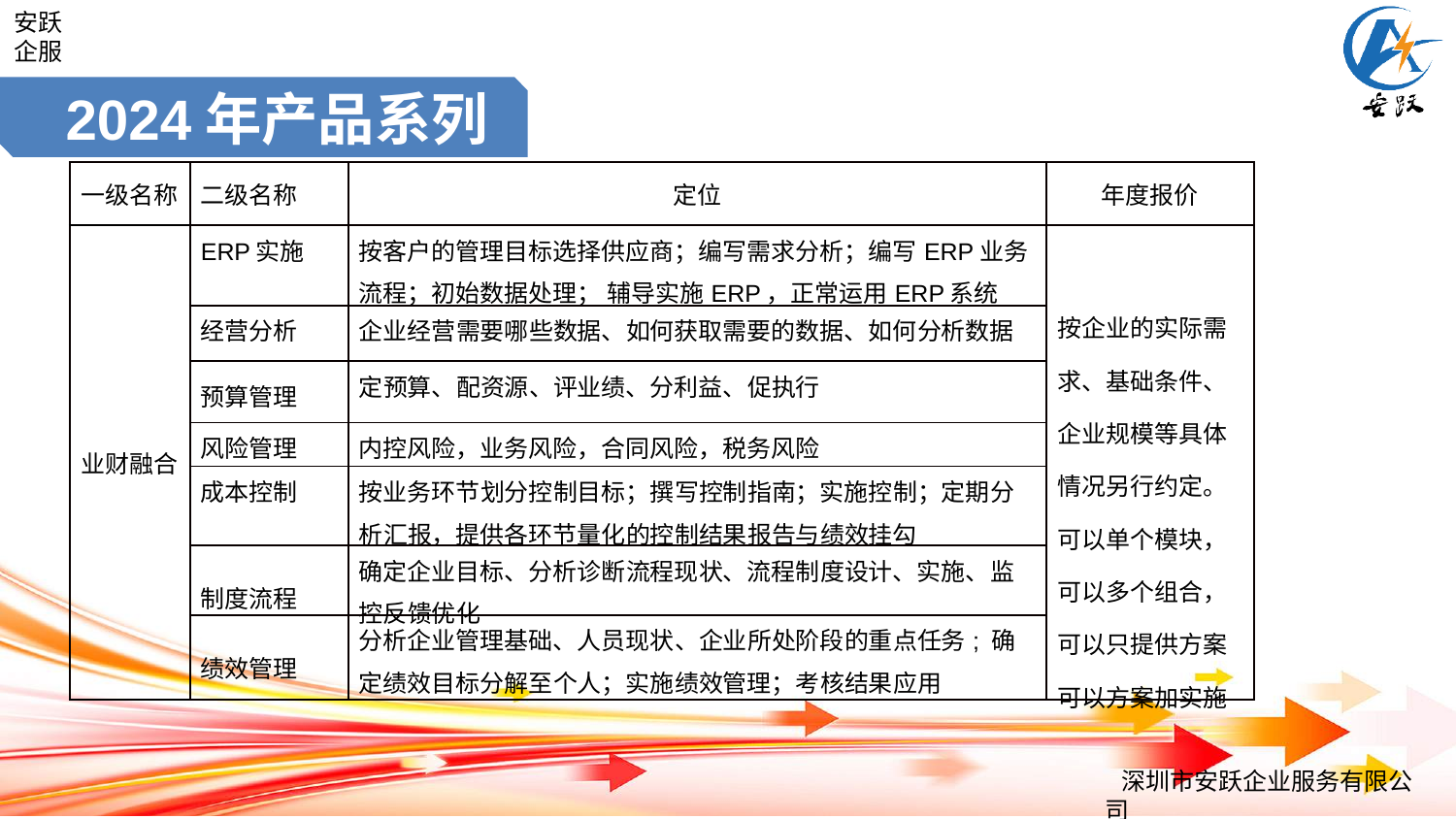

# 2024年产品系列

| 一级名称 | 二级名称 | 定位 | 年度报价 |
| --- | --- | --- | --- |
| 业财融合 | ERP实施 | 按客户的管理目标选择供应商；编写需求分析；编写ERP业务流程；初始数据处理； 辅导实施ERP，正常运用ERP系统 | 按企业的实际需求、基础条件、企业规模等具体情况另行约定。可以单个模块，可以多个组合，可以只提供方案可以方案加实施 |
|  | 经营分析 | 企业经营需要哪些数据、如何获取需要的数据、如何分析数据 |  |
|  | 预算管理 | 定预算、配资源、评业绩、分利益、促执行 |  |
|  | 风险管理 | 内控风险，业务风险，合同风险，税务风险 |  |
|  | 成本控制 | 按业务环节划分控制目标；撰写控制指南；实施控制；定期分析汇报，提供各环节量化的控制结果报告与绩效挂勾 |  |
|  | 制度流程 | 确定企业目标、分析诊断流程现状、流程制度设计、实施、监控反馈优化 |  |
|  | 绩效管理 | 分析企业管理基础、人员现状、企业所处阶段的重点任务; 确定绩效目标分解至个人；实施绩效管理；考核结果应用 |  |